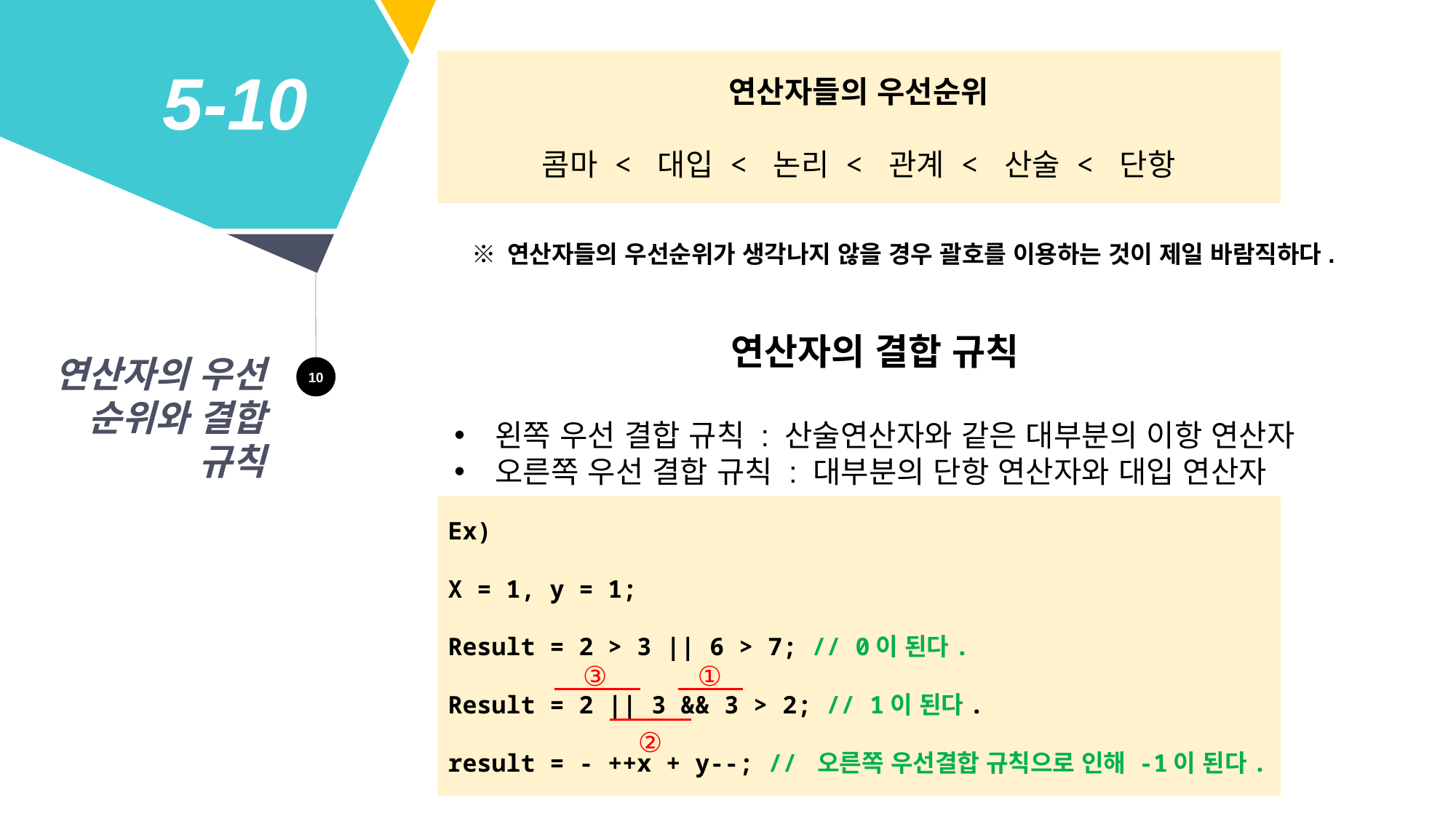

연산자들의 우선순위

콤마 < 대입 < 논리 < 관계 < 산술 < 단항
5-10
※ 연산자들의 우선순위가 생각나지 않을 경우 괄호를 이용하는 것이 제일 바람직하다.
연산자의 결합 규칙

왼쪽 우선 결합 규칙 : 산술연산자와 같은 대부분의 이항 연산자
오른쪽 우선 결합 규칙 : 대부분의 단항 연산자와 대입 연산자
연산자의 우선 순위와 결합 규칙
10
Ex)

X = 1, y = 1;

Result = 2 > 3 || 6 > 7; // 0이 된다.

Result = 2 || 3 && 3 > 2; // 1이 된다.

result = - ++x + y--; // 오른쪽 우선결합 규칙으로 인해 -1이 된다.
③
①
②